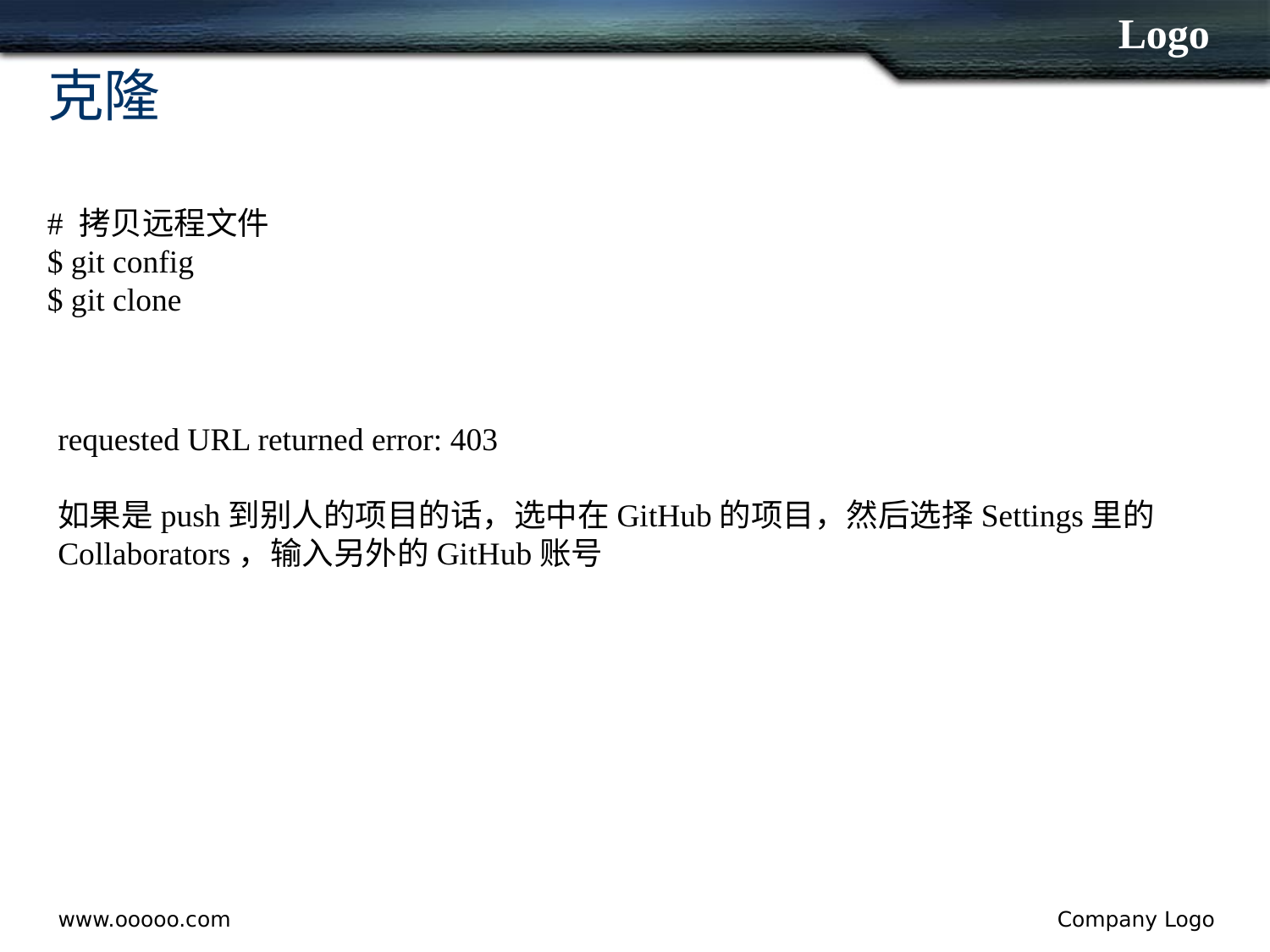

# 克隆
# 拷贝远程文件
$ git config
$ git clone
requested URL returned error: 403

如果是push到别人的项目的话，选中在GitHub的项目，然后选择Settings里的Collaborators，输入另外的GitHub账号
www.ooooo.com
Company Logo